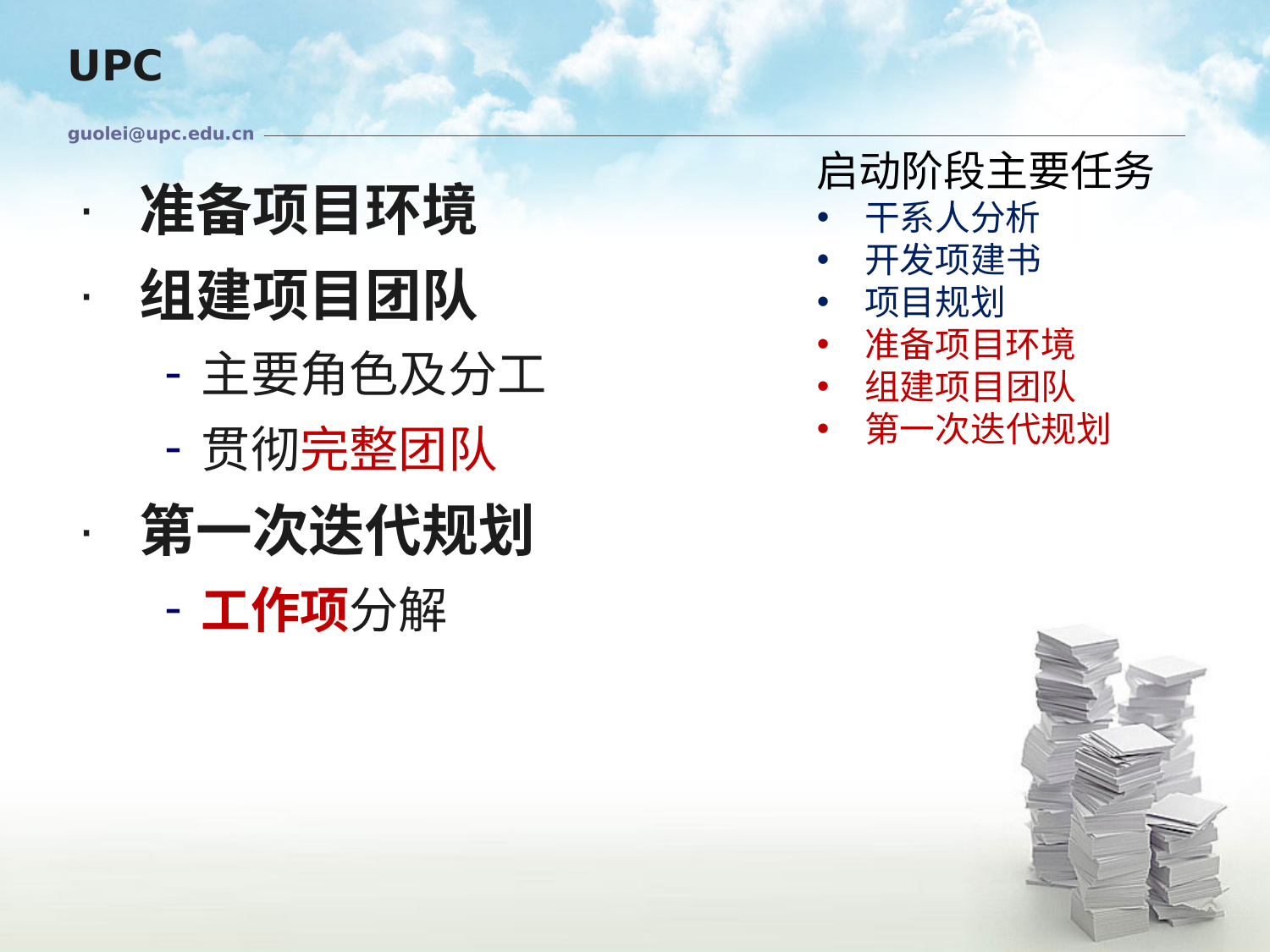

guolei@upc.edu.cn
启动阶段主要任务
干系人分析
开发项建书
项目规划
准备项目环境
组建项目团队
第一次迭代规划
准备项目环境
组建项目团队
主要角色及分工
贯彻完整团队
第一次迭代规划
工作项分解